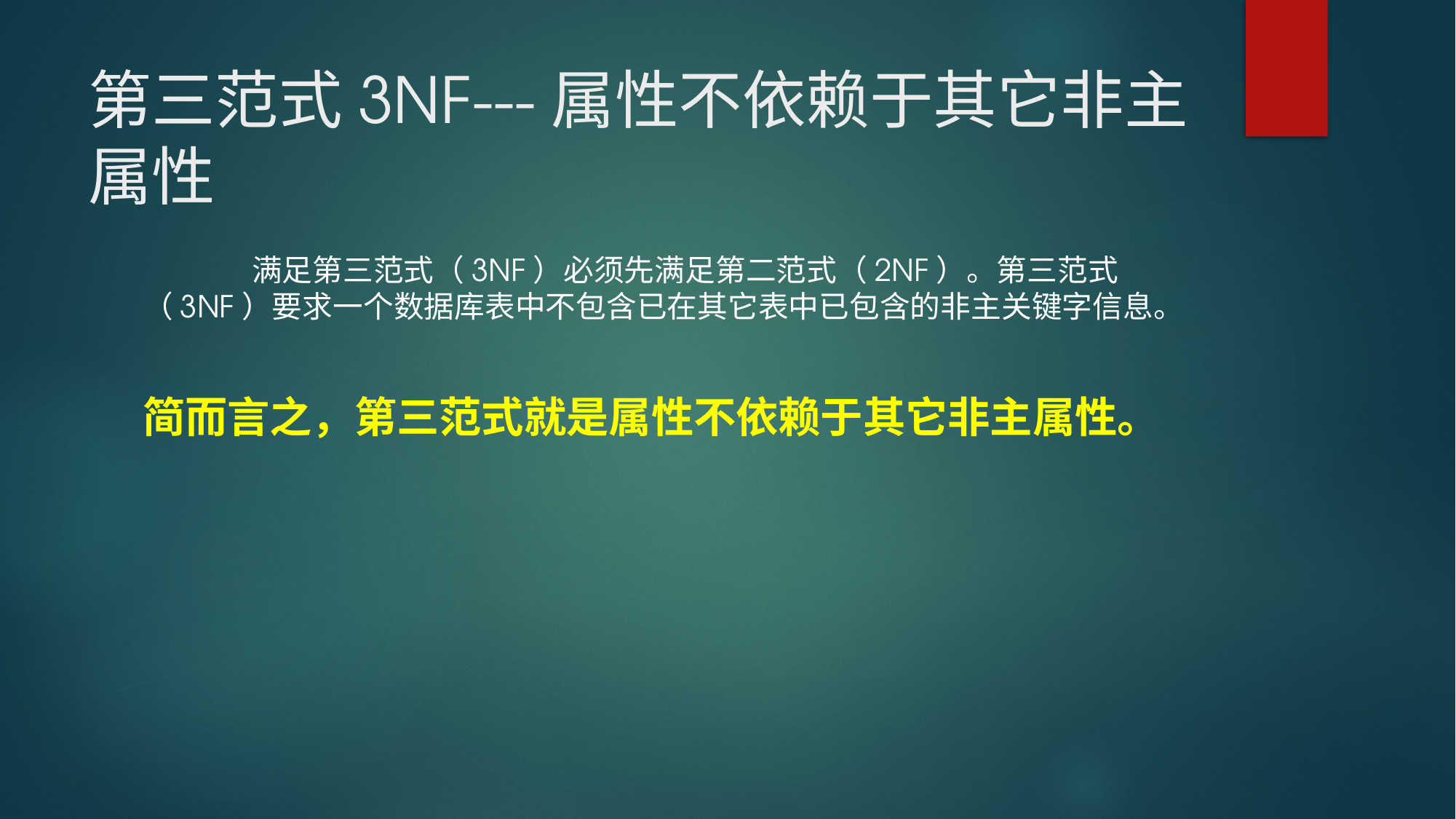

# 第三范式3NF---属性不依赖于其它非主属性
	满足第三范式（3NF）必须先满足第二范式（2NF）。第三范式（3NF）要求一个数据库表中不包含已在其它表中已包含的非主关键字信息。

简而言之，第三范式就是属性不依赖于其它非主属性。